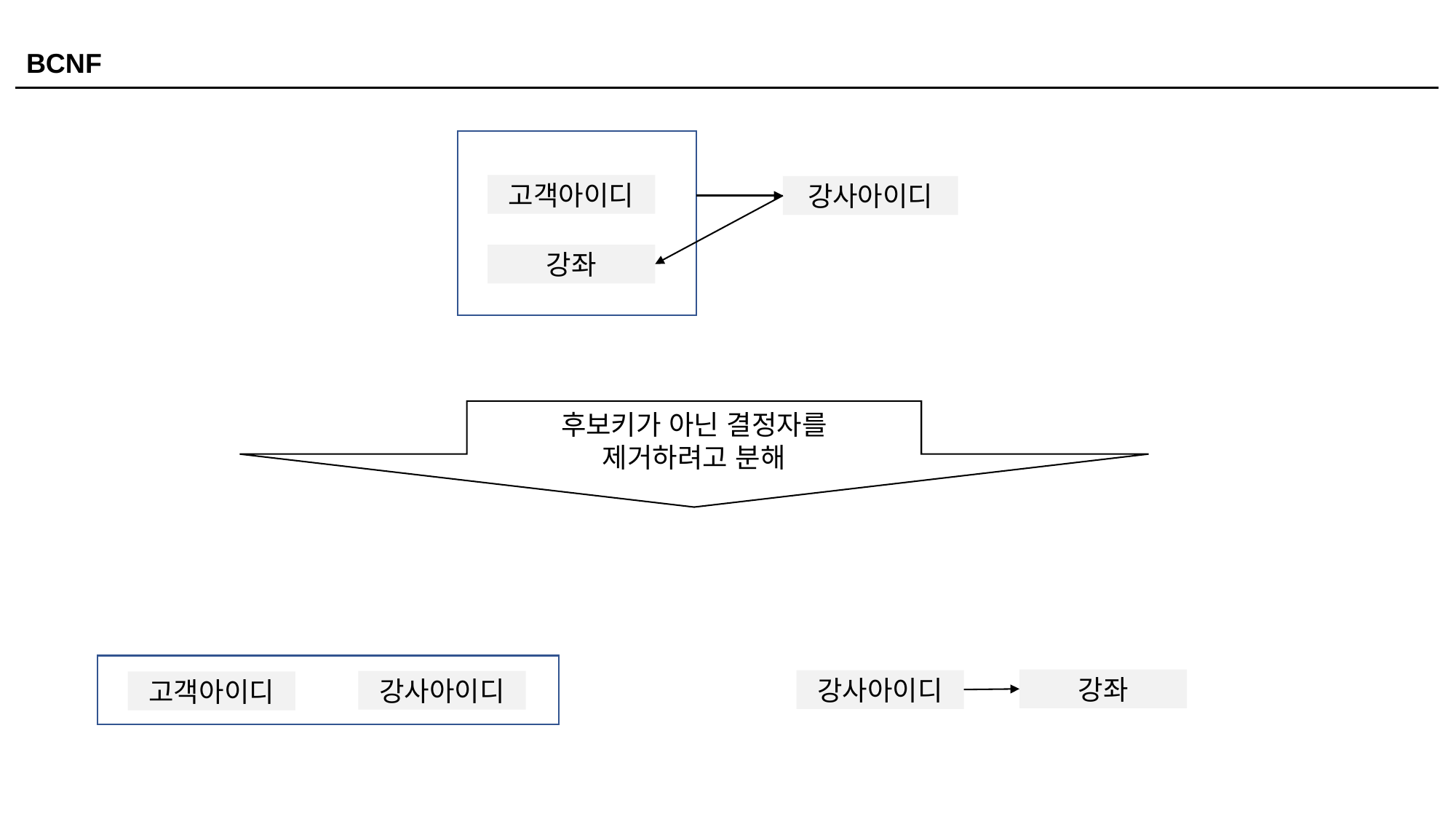

BCNF

고객아이디
강사아이디
강좌
후보키가 아닌 결정자를
제거하려고 분해

강좌
강사아이디
강사아이디
고객아이디